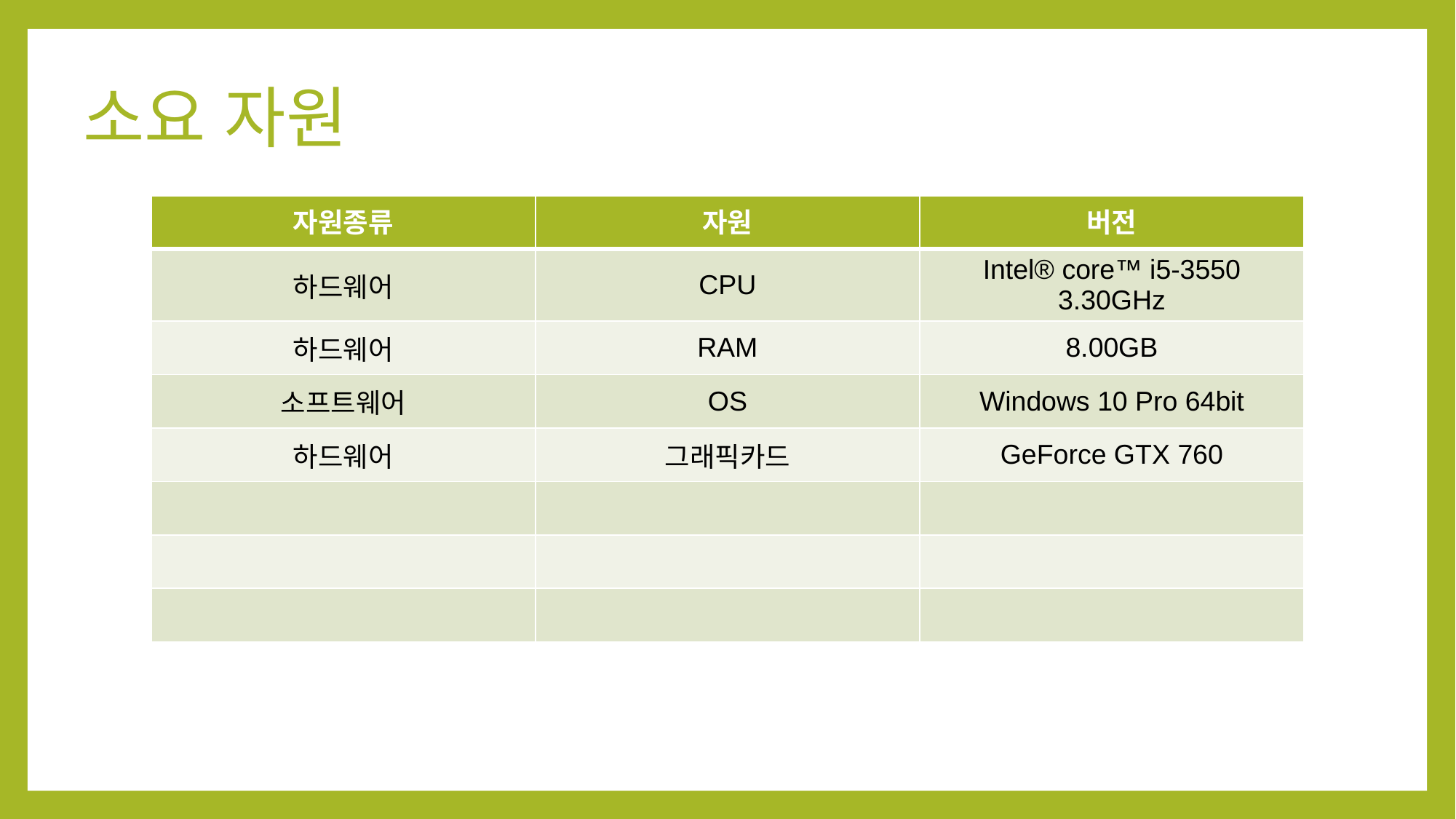

# 소요 자원
| 자원종류​ | 자원​ | 버전​ |
| --- | --- | --- |
| 하드웨어​ | CPU​ | Intel® core™ i5-3550 3.30GHz​ |
| 하드웨어​ | RAM​ | 8.00GB​ |
| 소프트웨어​ | OS​ | Windows 10 Pro 64bit​ |
| 하드웨어​ | 그래픽카드​ | GeForce GTX 760​ |
| ​ | ​ | ​ |
| ​ | ​ | ​ |
| ​ | ​ | ​ |